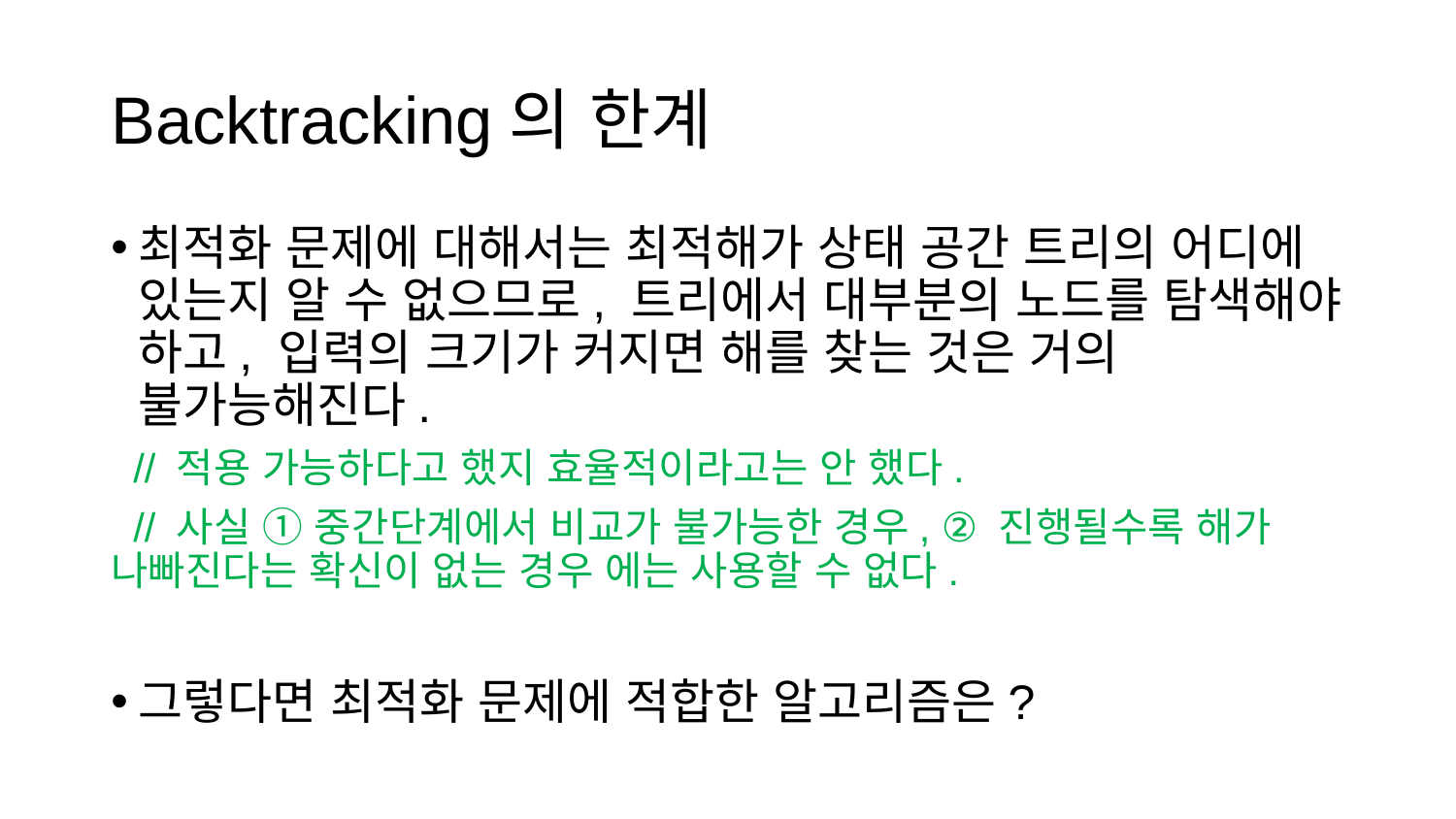

# Backtracking의 한계
최적화 문제에 대해서는 최적해가 상태 공간 트리의 어디에 있는지 알 수 없으므로, 트리에서 대부분의 노드를 탐색해야 하고, 입력의 크기가 커지면 해를 찾는 것은 거의 불가능해진다.
  // 적용 가능하다고 했지 효율적이라고는 안 했다.
  // 사실 ① 중간단계에서 비교가 불가능한 경우, ② 진행될수록 해가 나빠진다는 확신이 없는 경우 에는 사용할 수 없다.

그렇다면 최적화 문제에 적합한 알고리즘은?